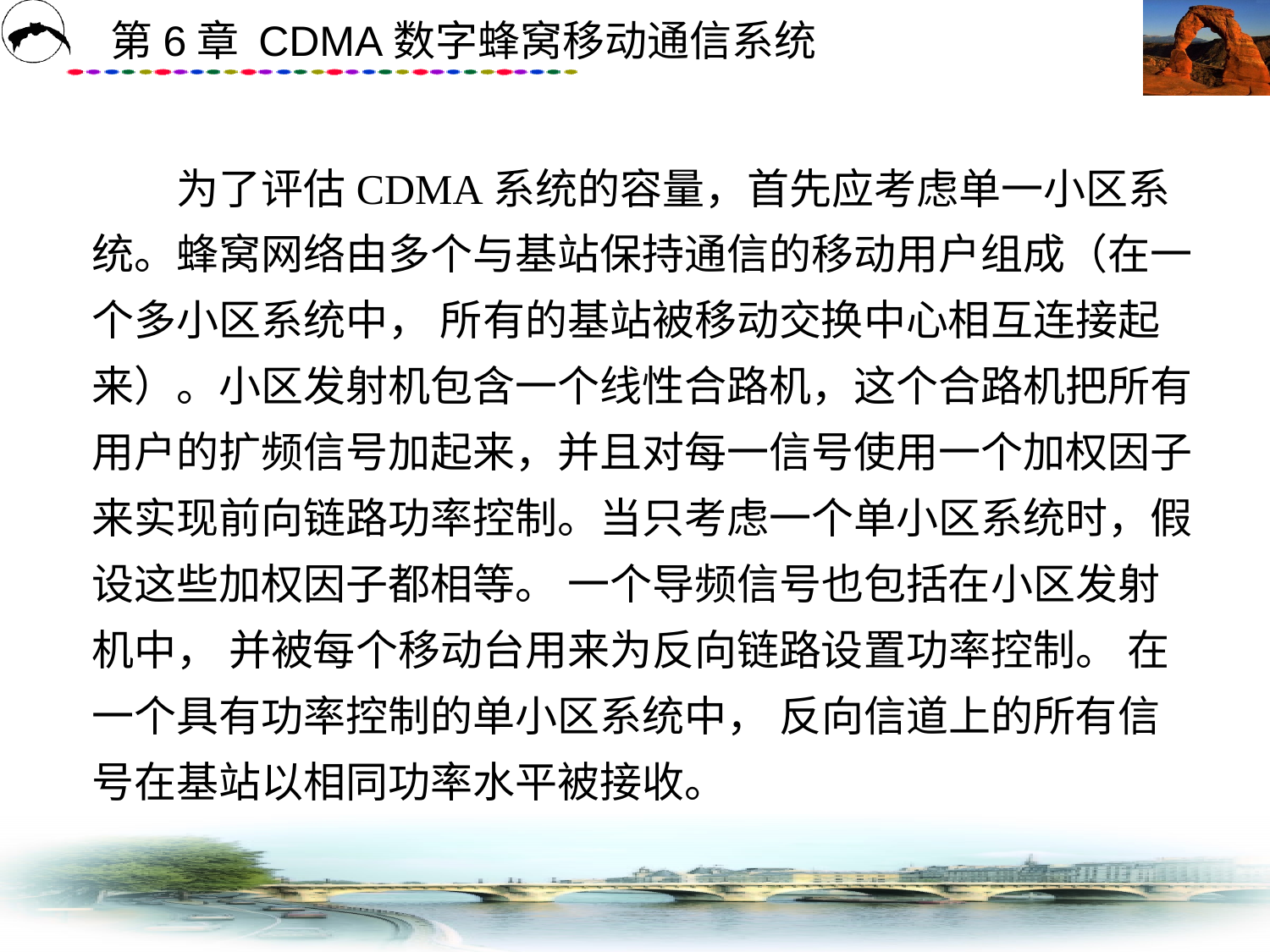

# 为了评估CDMA系统的容量，首先应考虑单一小区系统。蜂窝网络由多个与基站保持通信的移动用户组成（在一个多小区系统中， 所有的基站被移动交换中心相互连接起来）。小区发射机包含一个线性合路机，这个合路机把所有用户的扩频信号加起来，并且对每一信号使用一个加权因子来实现前向链路功率控制。当只考虑一个单小区系统时，假设这些加权因子都相等。 一个导频信号也包括在小区发射机中， 并被每个移动台用来为反向链路设置功率控制。 在一个具有功率控制的单小区系统中， 反向信道上的所有信号在基站以相同功率水平被接收。